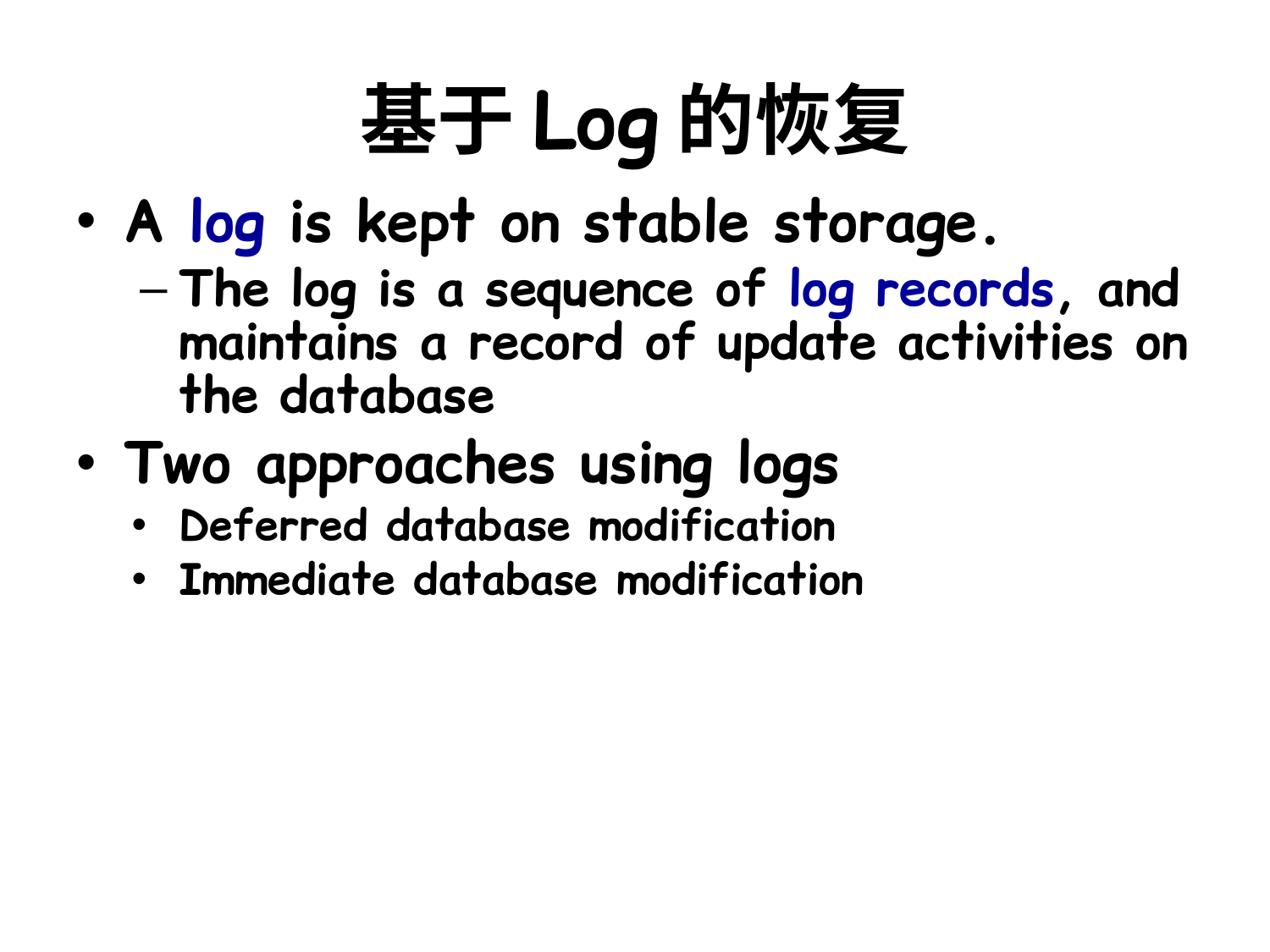

# 基于Log的恢复
A log is kept on stable storage.
The log is a sequence of log records, and maintains a record of update activities on the database
Two approaches using logs
Deferred database modification
Immediate database modification